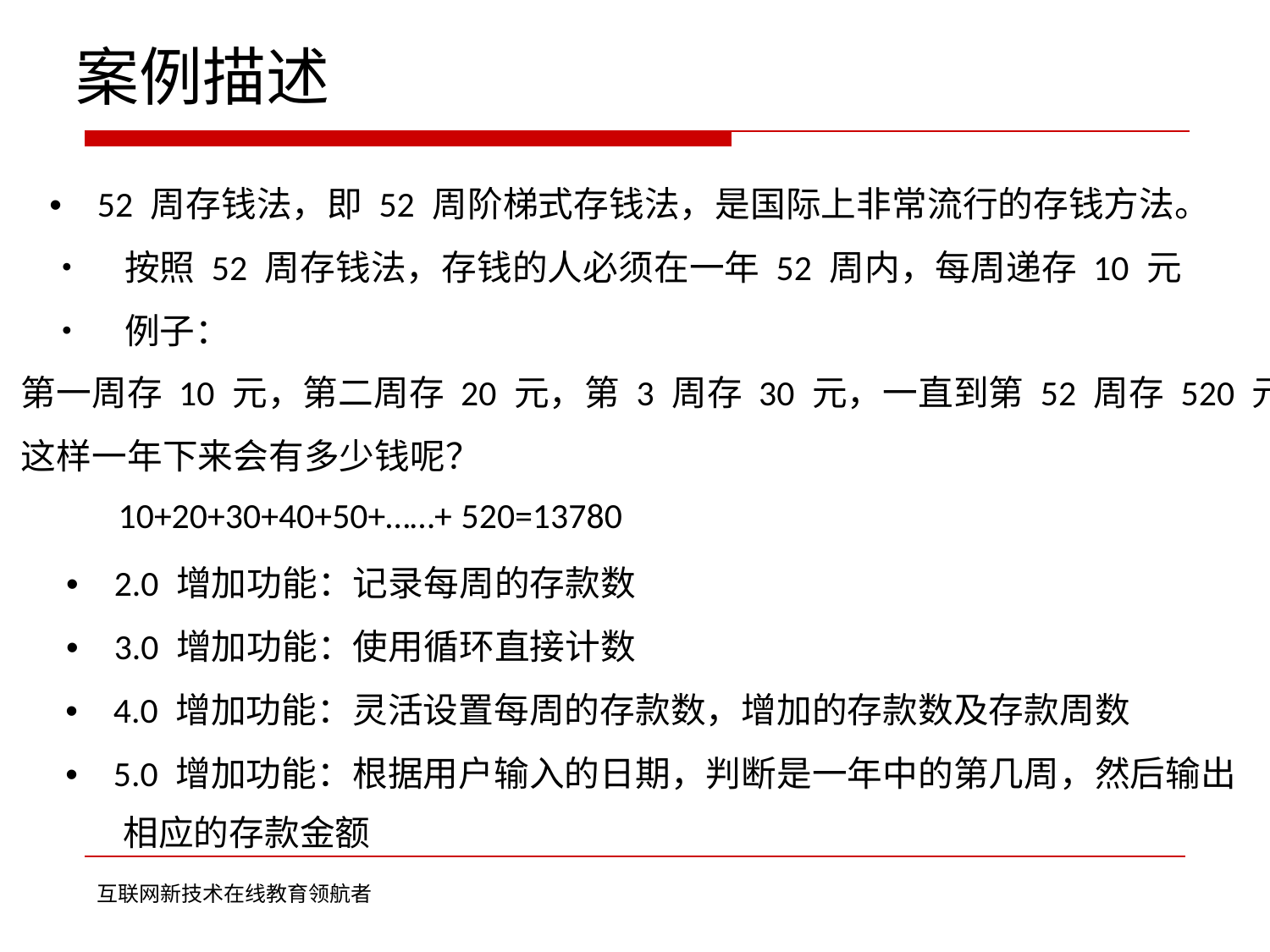

案例描述

•    52 周存钱法，即 52 周阶梯式存钱法，是国际上非常流行的存钱方法。
•    按照 52 周存钱法，存钱的人必须在一年 52 周内，每周递存 10 元
•    例子：
第一周存 10 元，第二周存 20 元，第 3 周存 30 元，一直到第 52 周存 520 元。
这样一年下来会有多少钱呢？
10+20+30+40+50+……+ 520=13780
•    2.0 增加功能：记录每周的存款数
•    3.0 增加功能：使用循环直接计数
•    4.0 增加功能：灵活设置每周的存款数，增加的存款数及存款周数
•    5.0 增加功能：根据用户输入的日期，判断是一年中的第几周，然后输出
相应的存款金额

互联网新技术在线教育领航者